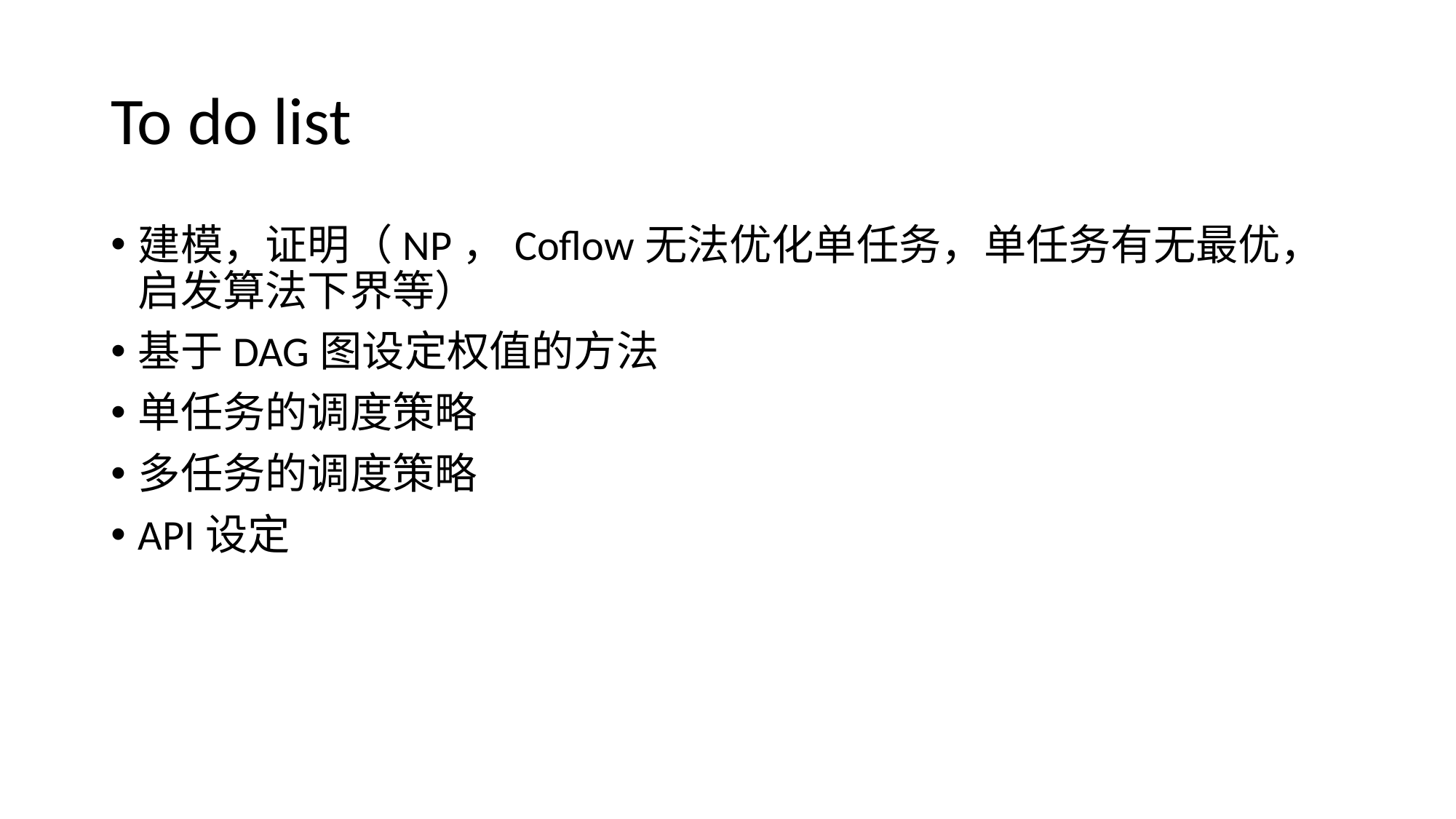

# To do list
建模，证明（NP，Coflow无法优化单任务，单任务有无最优，启发算法下界等）
基于DAG图设定权值的方法
单任务的调度策略
多任务的调度策略
API设定